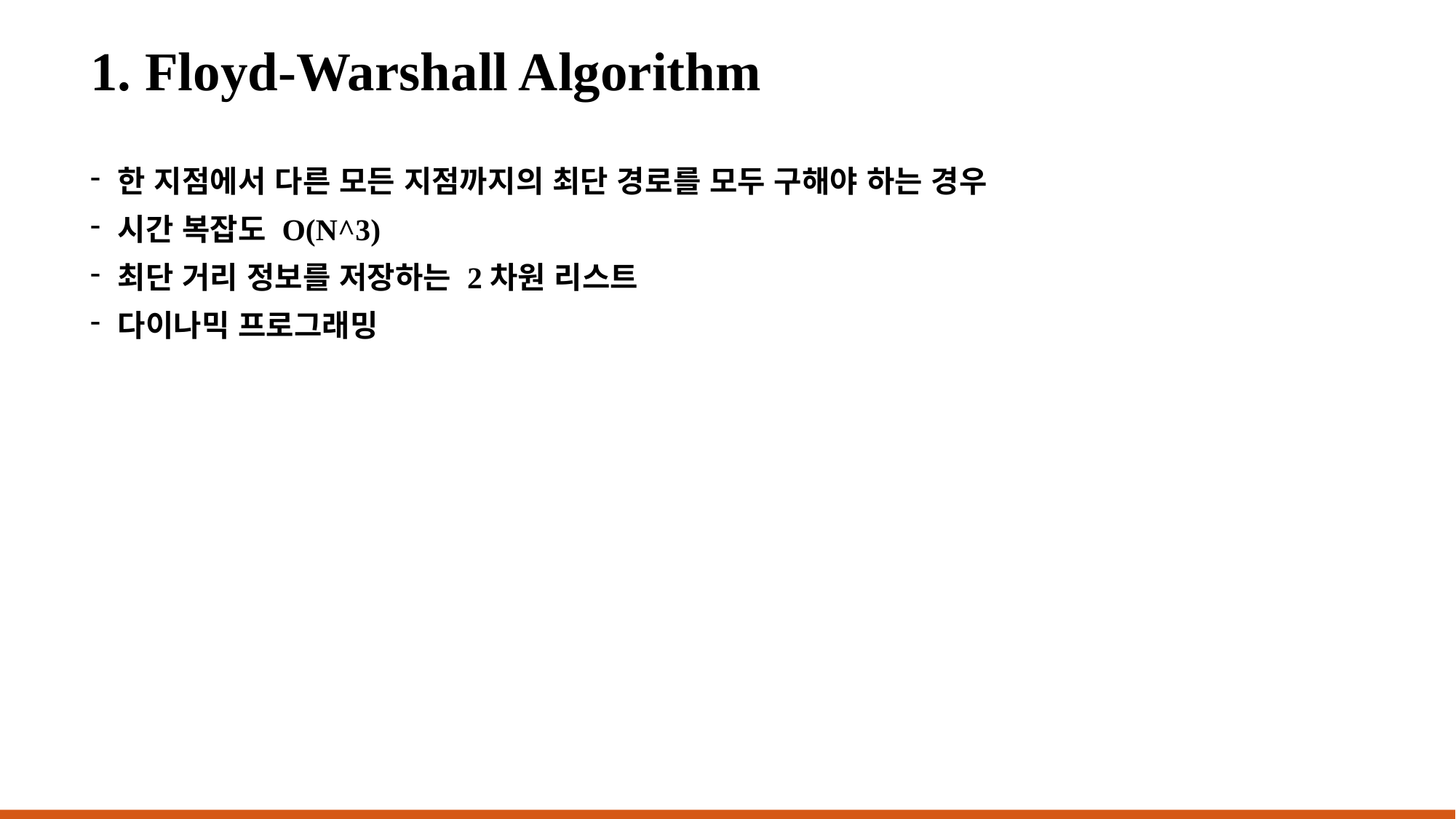

# 1. Floyd-Warshall Algorithm
한 지점에서 다른 모든 지점까지의 최단 경로를 모두 구해야 하는 경우
시간 복잡도 O(N^3)
최단 거리 정보를 저장하는 2차원 리스트
다이나믹 프로그래밍